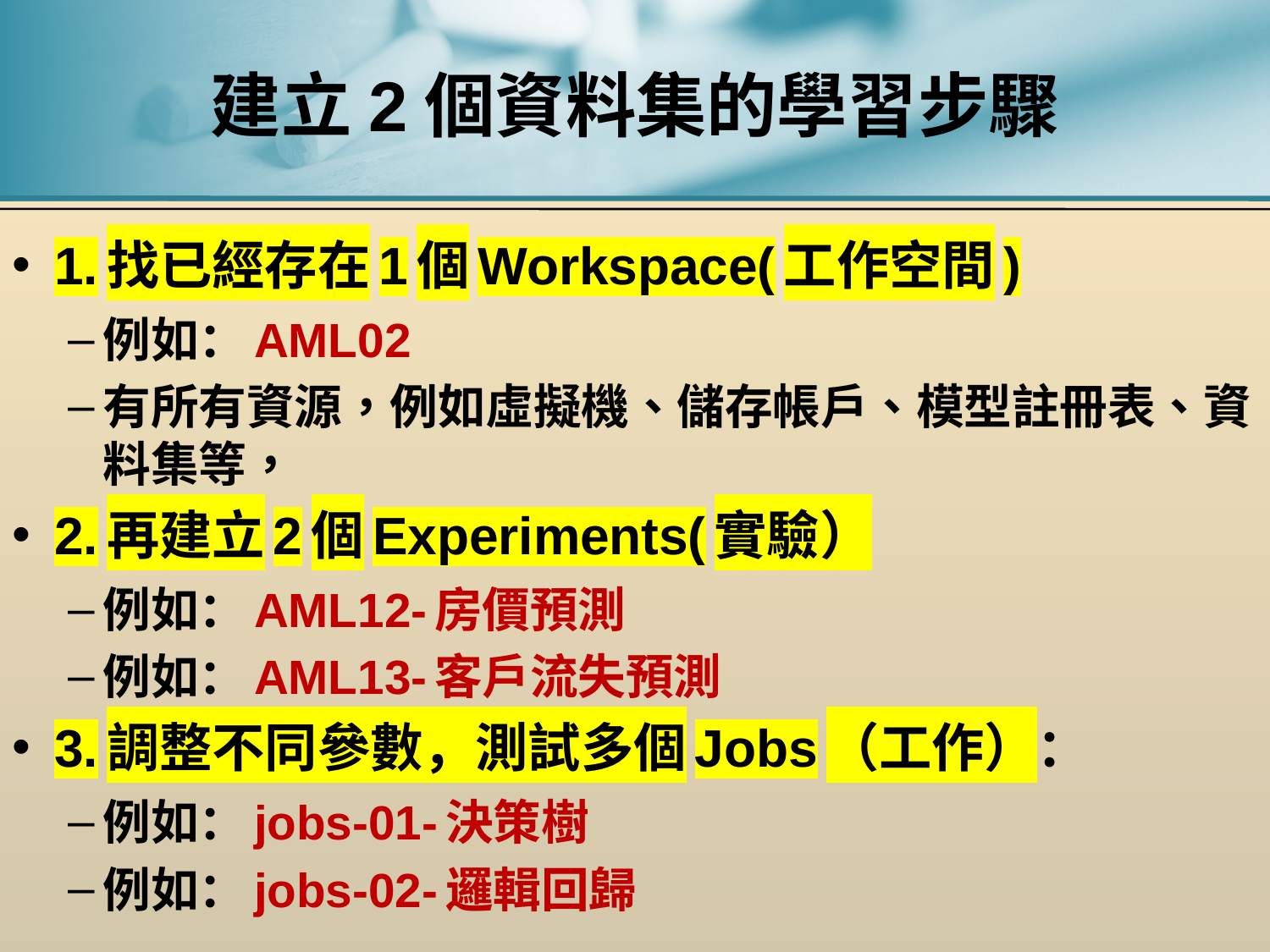

# 建立2個資料集的學習步驟
1.找已經存在1個Workspace(工作空間)
例如：AML02
有所有資源，例如虛擬機、儲存帳戶、模型註冊表、資料集等，
2.再建立2個Experiments(實驗）
例如：AML12-房價預測
例如：AML13-客戶流失預測
3.調整不同參數，測試多個Jobs（工作）：
例如：jobs-01-決策樹
例如：jobs-02-邏輯回歸